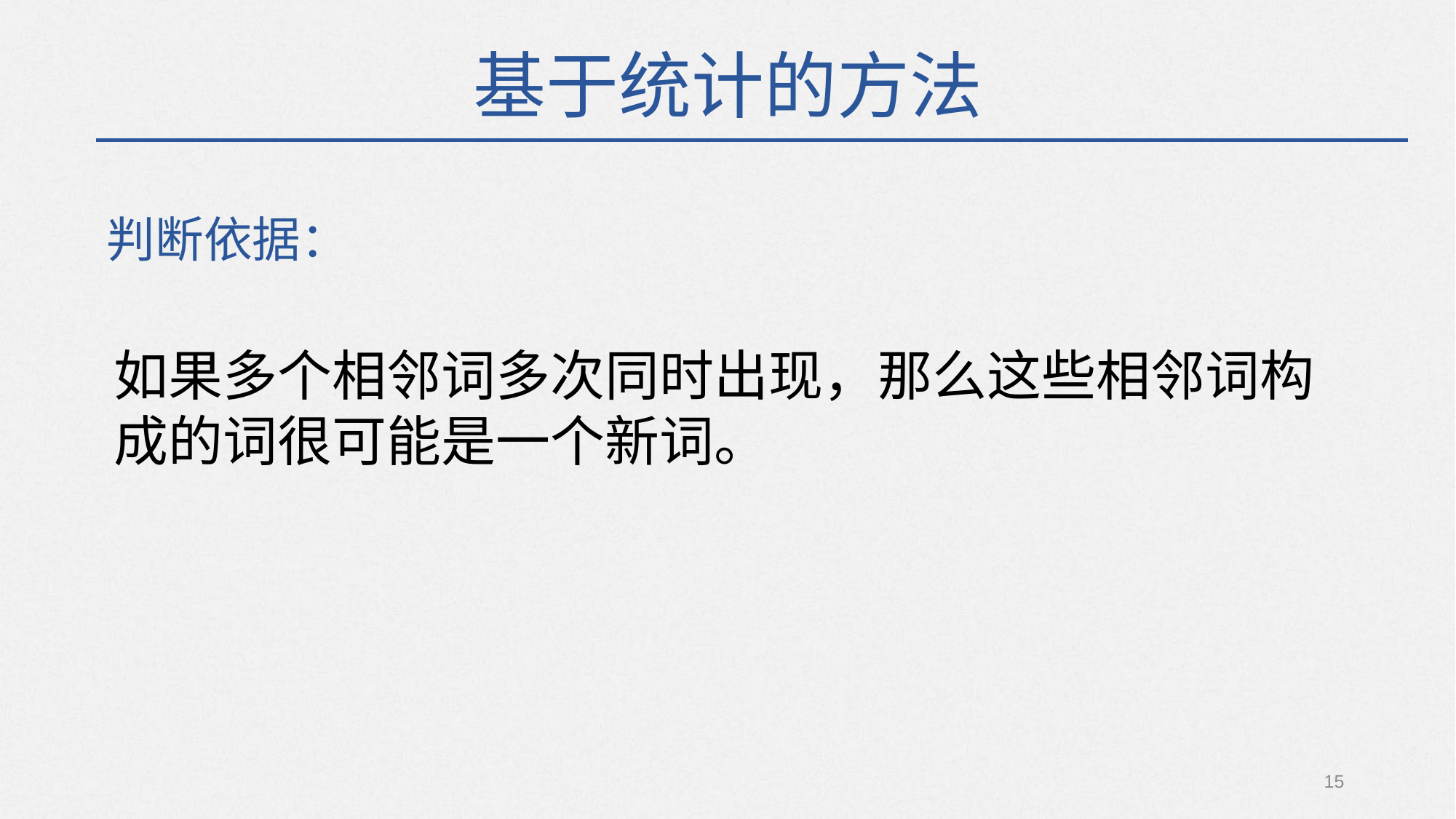

基于统计的方法
判断依据：
如果多个相邻词多次同时出现，那么这些相邻词构成的词很可能是一个新词。
15